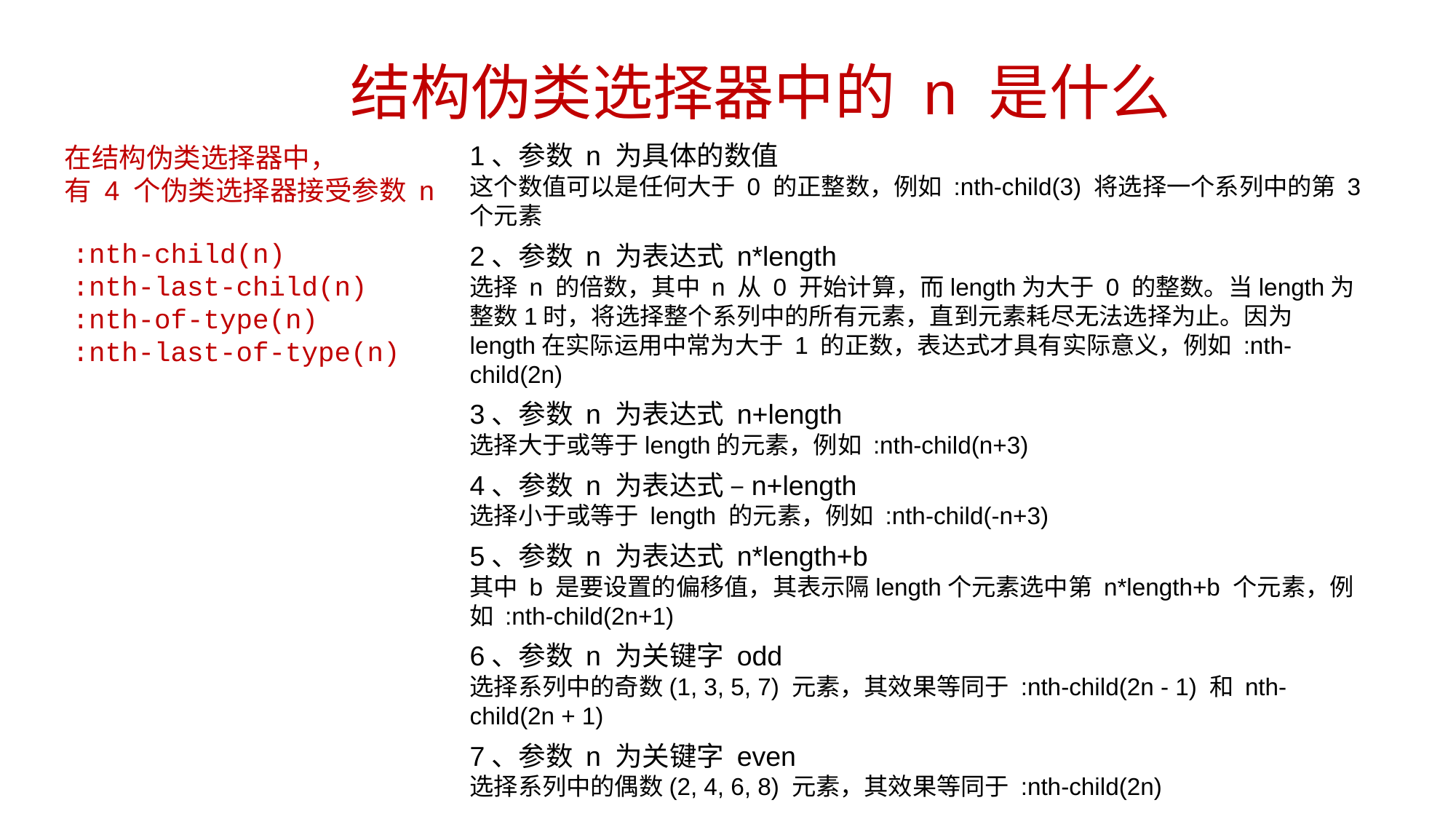

结构伪类选择器中的 n 是什么
1、参数 n 为具体的数值
这个数值可以是任何大于 0 的正整数，例如 :nth-child(3) 将选择一个系列中的第 3 个元素
2、参数 n 为表达式 n*length
选择 n 的倍数，其中 n 从 0 开始计算，而length为大于 0 的整数。当length为整数1时，将选择整个系列中的所有元素，直到元素耗尽无法选择为止。因为length在实际运用中常为大于 1 的正数，表达式才具有实际意义，例如 :nth-child(2n)
3、参数 n 为表达式 n+length
选择大于或等于length的元素，例如 :nth-child(n+3)
4、参数 n 为表达式 –n+length
选择小于或等于 length 的元素，例如 :nth-child(-n+3)
5、参数 n 为表达式 n*length+b
其中 b 是要设置的偏移值，其表示隔length个元素选中第 n*length+b 个元素，例如 :nth-child(2n+1)
6、参数 n 为关键字 odd
选择系列中的奇数(1, 3, 5, 7) 元素，其效果等同于 :nth-child(2n - 1) 和 nth-child(2n + 1)
7、参数 n 为关键字 even
选择系列中的偶数(2, 4, 6, 8) 元素，其效果等同于 :nth-child(2n)
在结构伪类选择器中，
有 4 个伪类选择器接受参数 n
:nth-child(n)
:nth-last-child(n)
:nth-of-type(n)
:nth-last-of-type(n)